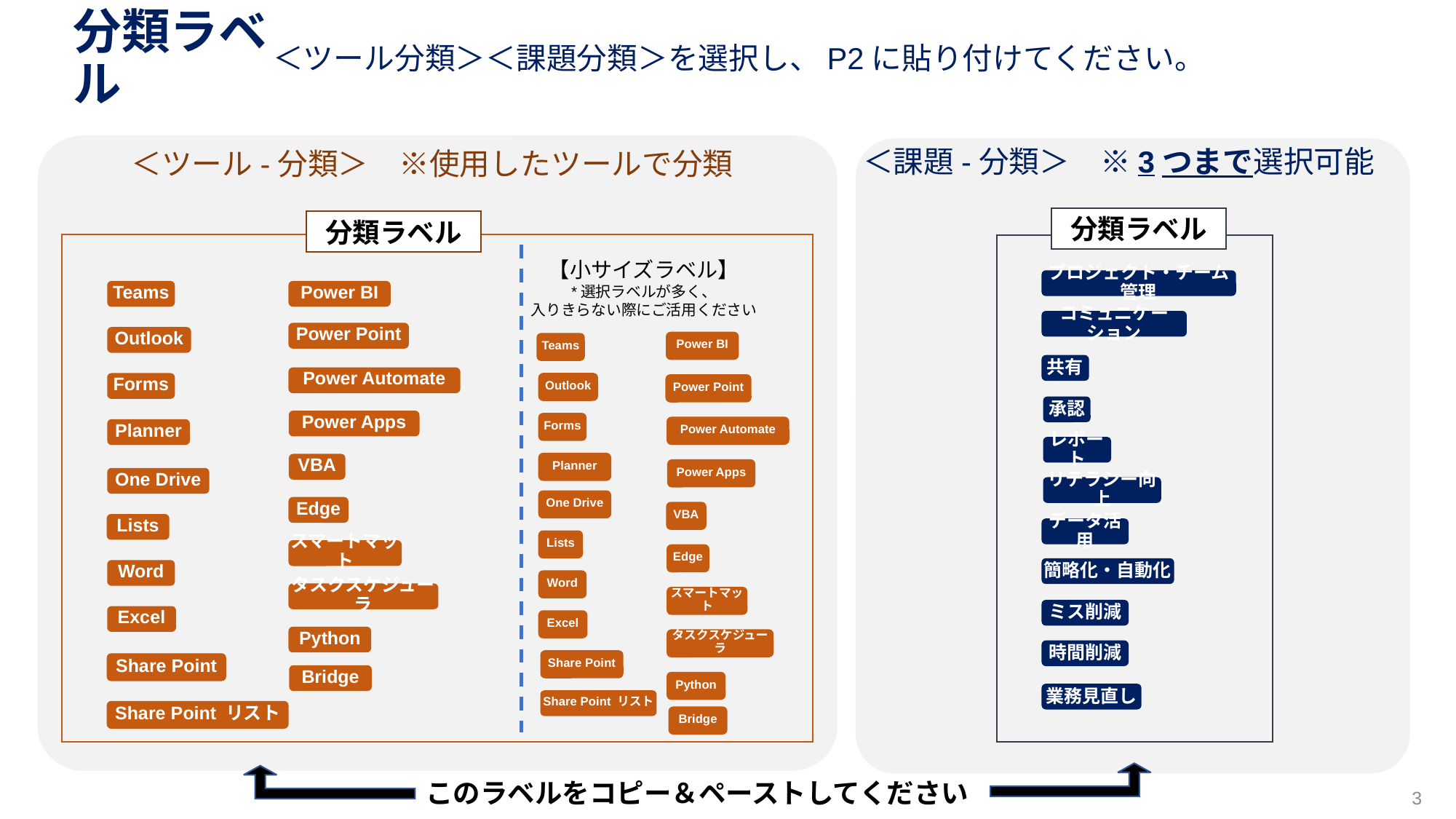

# 分類ラベル
＜ツール分類＞＜課題分類＞を選択し、P2に貼り付けてください。

＜課題-分類＞　※3つまで選択可能

＜ツール-分類＞　※使用したツールで分類
分類ラベル
分類ラベル

【小サイズラベル】
*選択ラベルが多く、
入りきらない際にご活用ください
プロジェクト・チーム管理
Teams
Power BI
コミュニケーション
Power Point
Outlook
Power BI
Teams
共有
Power Automate
Outlook
Forms
Power Point
承認
Power Apps
Forms
Power Automate
Planner
レポート
Planner
VBA
Power Apps
One Drive
リテラシー向上
One Drive
Edge
VBA
Lists
データ活用
Lists
スマートマット
Edge
簡略化・自動化
Word
Word
タスクスケジューラ
スマートマット
ミス削減
Excel
Excel
Python
タスクスケジューラ
時間削減
Share Point
Share Point
Bridge
Python
業務見直し
Share Point リスト
Share Point リスト
Bridge

このラベルをコピー＆ペーストしてください
3